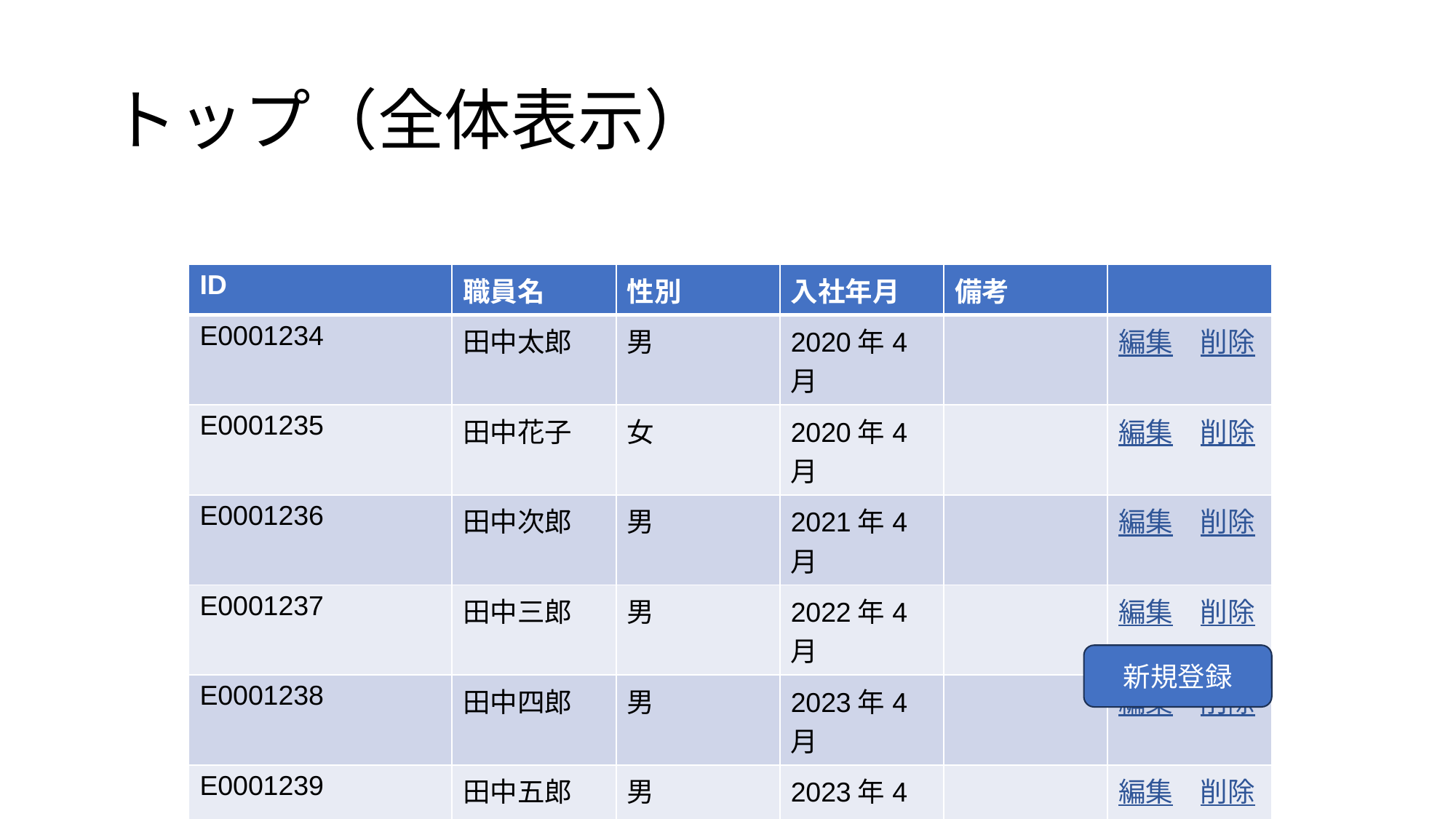

# トップ（全体表示）
| ID | 職員名 | 性別 | 入社年月 | 備考 |  |
| --- | --- | --- | --- | --- | --- |
| E0001234 | 田中太郎 | 男 | 2020年4月 |  | 編集　削除 |
| E0001235 | 田中花子 | 女 | 2020年4月 |  | 編集　削除 |
| E0001236 | 田中次郎 | 男 | 2021年4月 |  | 編集　削除 |
| E0001237 | 田中三郎 | 男 | 2022年4月 |  | 編集　削除 |
| E0001238 | 田中四郎 | 男 | 2023年4月 |  | 編集　削除 |
| E0001239 | 田中五郎 | 男 | 2023年4月 |  | 編集　削除 |
新規登録